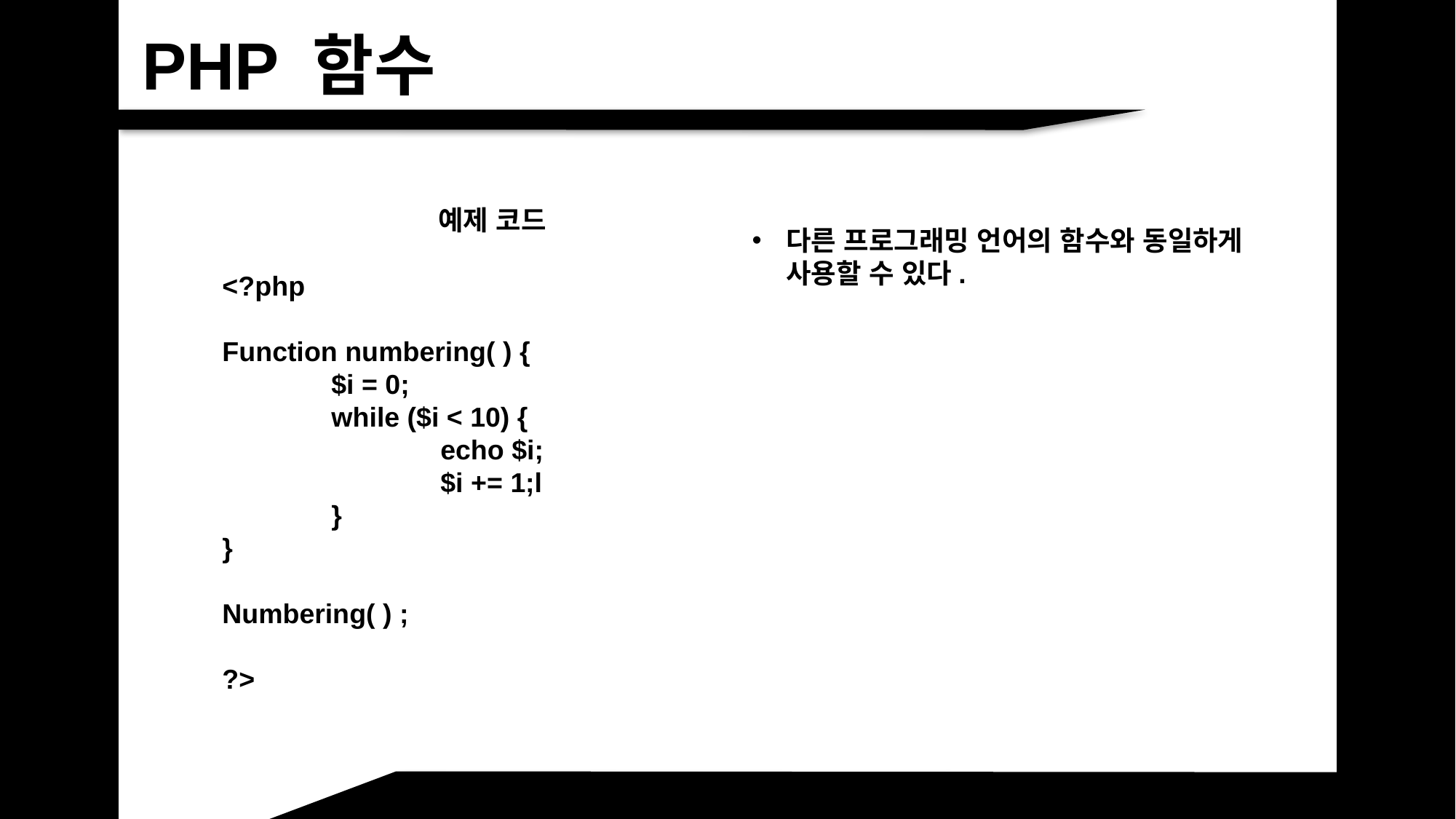

PHP 함수

예제 코드

<?php

Function numbering( ) {
	$i = 0;
	while ($i < 10) {
		echo $i;
		$i += 1;l
	}
}

Numbering( ) ;

?>
다른 프로그래밍 언어의 함수와 동일하게 사용할 수 있다.